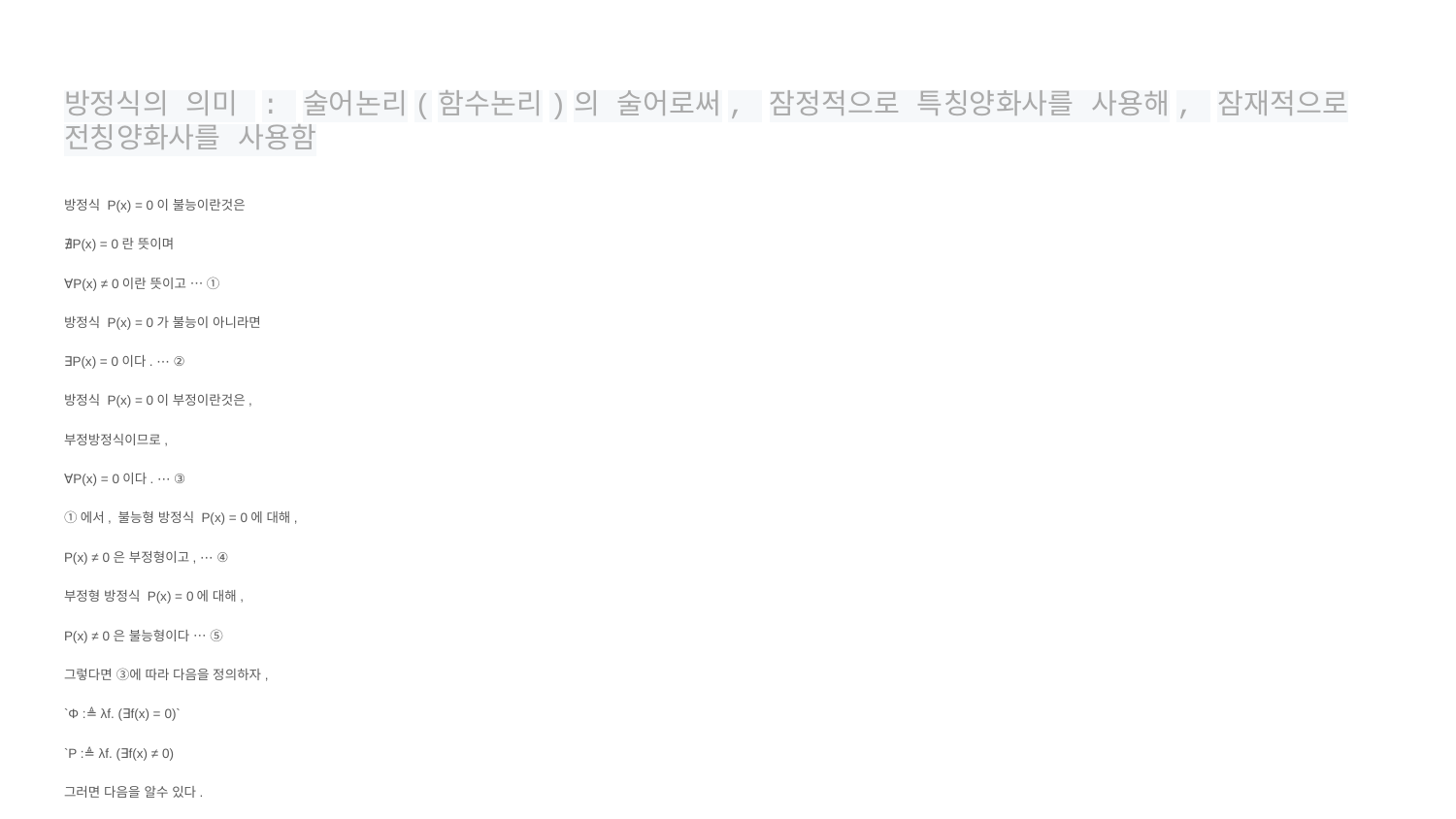

# 방정식의 의미 : 술어논리(함수논리)의 술어로써, 잠정적으로 특칭양화사를 사용해, 잠재적으로 전칭양화사를 사용함
방정식 P(x) = 0이 불능이란것은
∄P(x) = 0란 뜻이며
∀P(x) ≠ 0이란 뜻이고 ⋯ ①
방정식 P(x) = 0가 불능이 아니라면
∃P(x) = 0이다. ⋯ ②
방정식 P(x) = 0이 부정이란것은,
부정방정식이므로,
∀P(x) = 0이다. ⋯ ③
①에서, 불능형 방정식 P(x) = 0에 대해,
P(x) ≠ 0은 부정형이고, ⋯ ④
부정형 방정식 P(x) = 0에 대해,
P(x) ≠ 0은 불능형이다 ⋯ ⑤
그렇다면 ③에 따라 다음을 정의하자,
`Φ :≜ λf. (∃f(x) = 0)`
`P :≜ λf. (∃f(x) ≠ 0)
그러면 다음을 알수 있다.